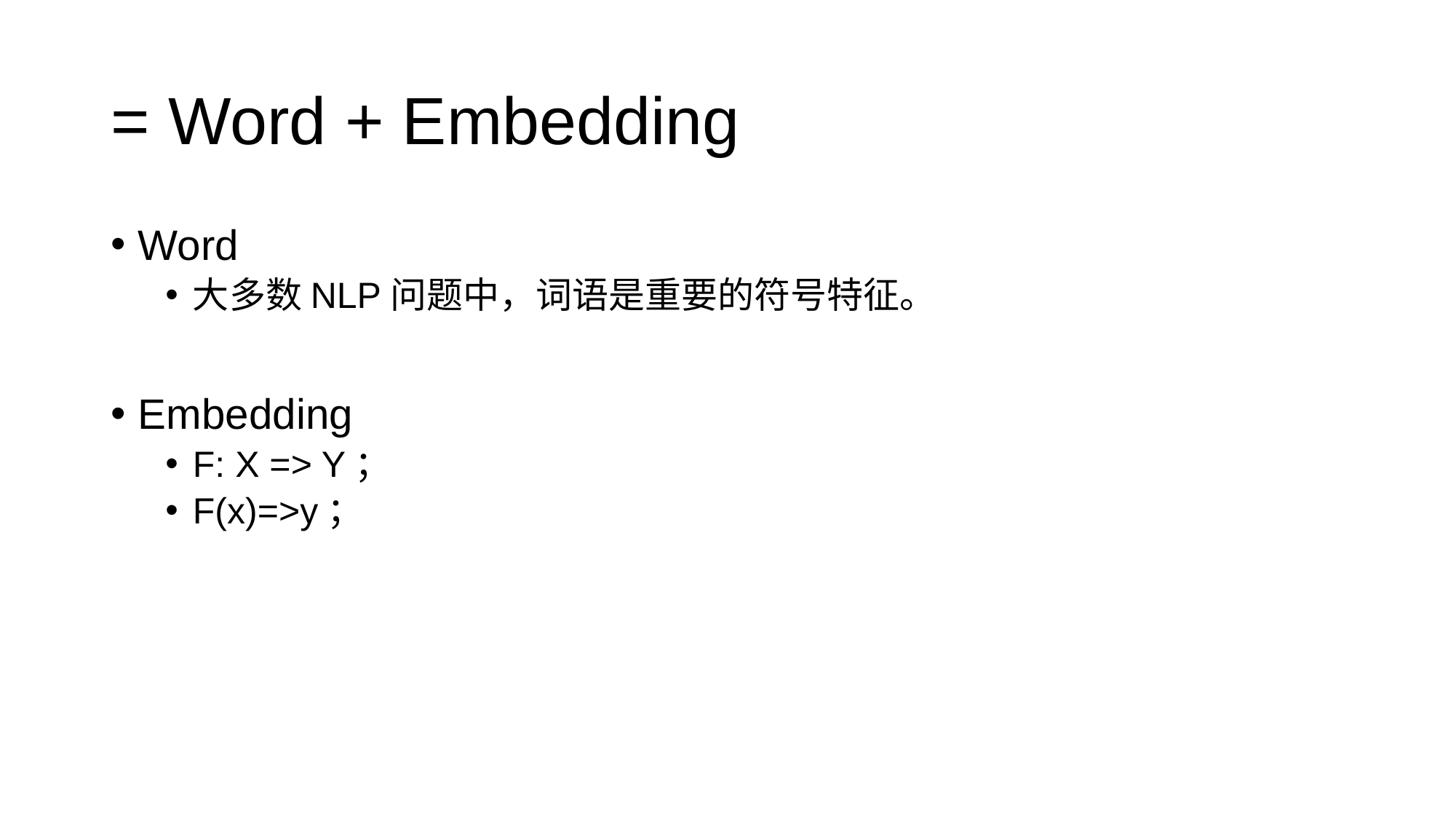

# = Word + Embedding
Word
大多数NLP问题中，词语是重要的符号特征。

Embedding
F: X => Y；
F(x)=>y；